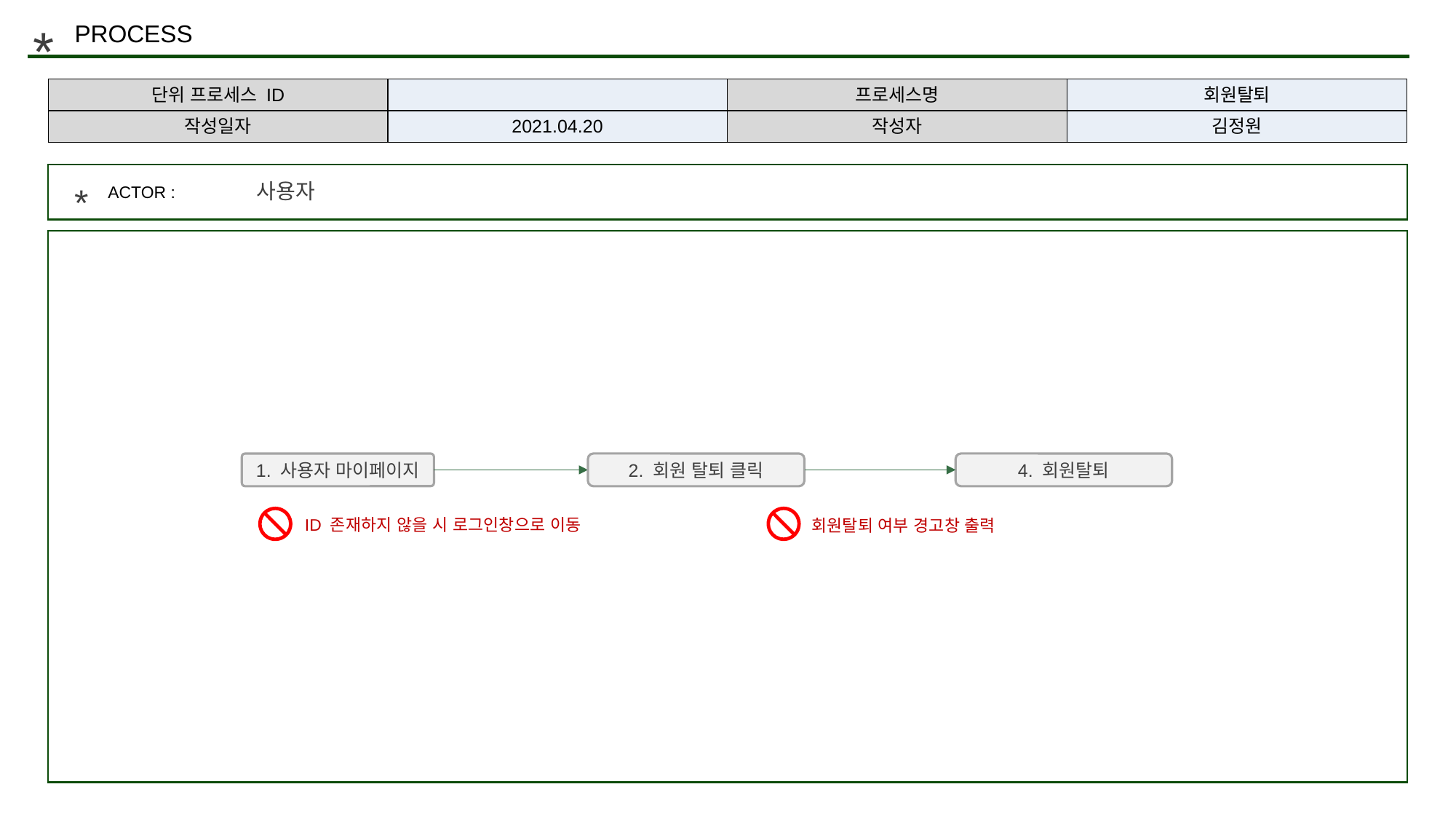

*
PROCESS
| 단위 프로세스 ID |  | 프로세스명 | 회원탈퇴 |
| --- | --- | --- | --- |
| 작성일자 | 2021.04.20 | 작성자 | 김정원 |

사용자
*
ACTOR :

1. 사용자 마이페이지
2. 회원 탈퇴 클릭
4. 회원탈퇴

회원탈퇴 여부 경고창 출력

ID 존재하지 않을 시 로그인창으로 이동